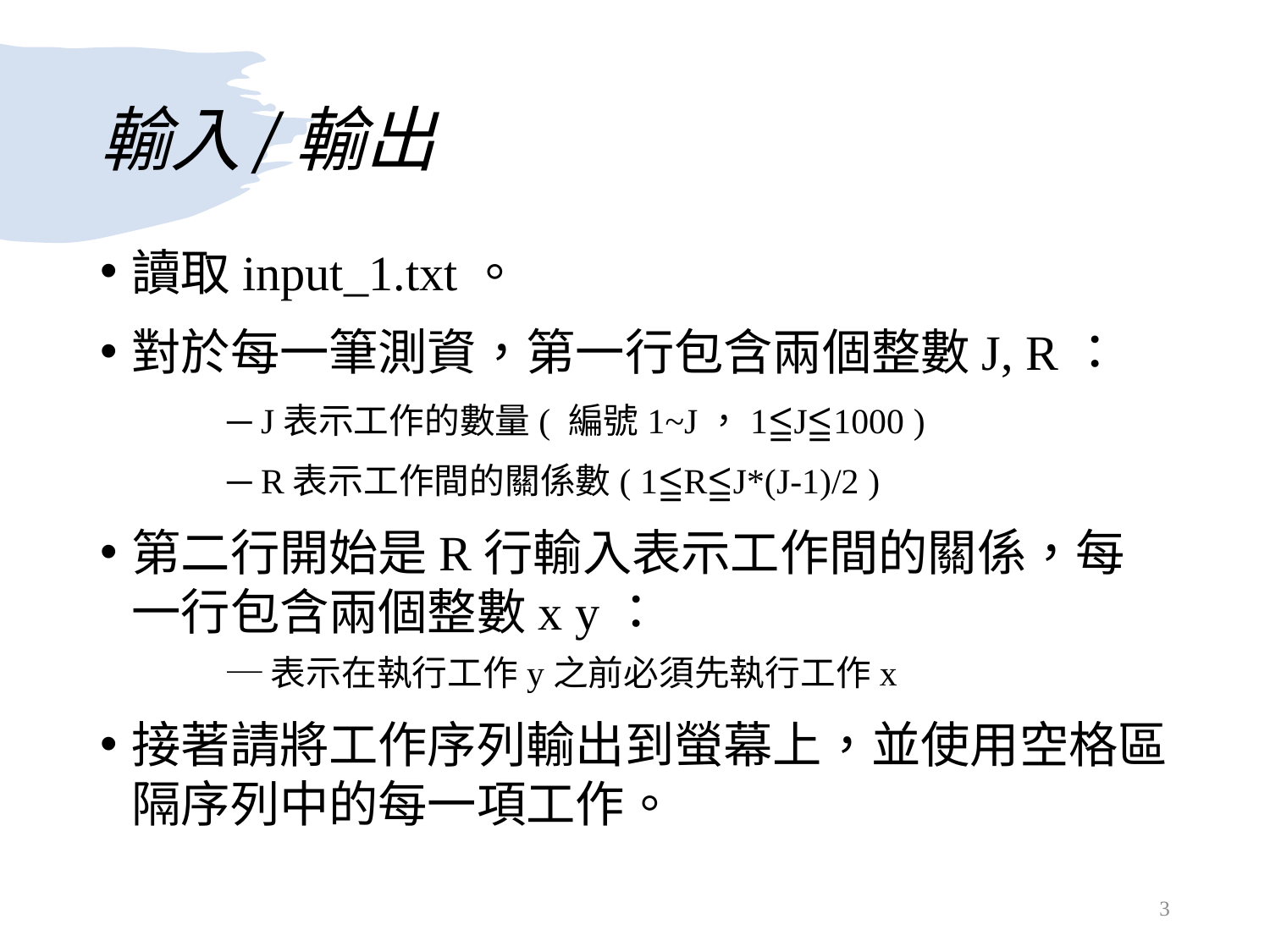

# 輸入/輸出
讀取input_1.txt。
對於每一筆測資，第一行包含兩個整數J, R：
	─ J表示工作的數量( 編號1~J，1≦J≦1000 )
	─ R表示工作間的關係數( 1≦R≦J*(J-1)/2 )
第二行開始是R行輸入表示工作間的關係，每一行包含兩個整數x y：
	─表示在執行工作y之前必須先執行工作x
接著請將工作序列輸出到螢幕上，並使用空格區隔序列中的每一項工作。

3